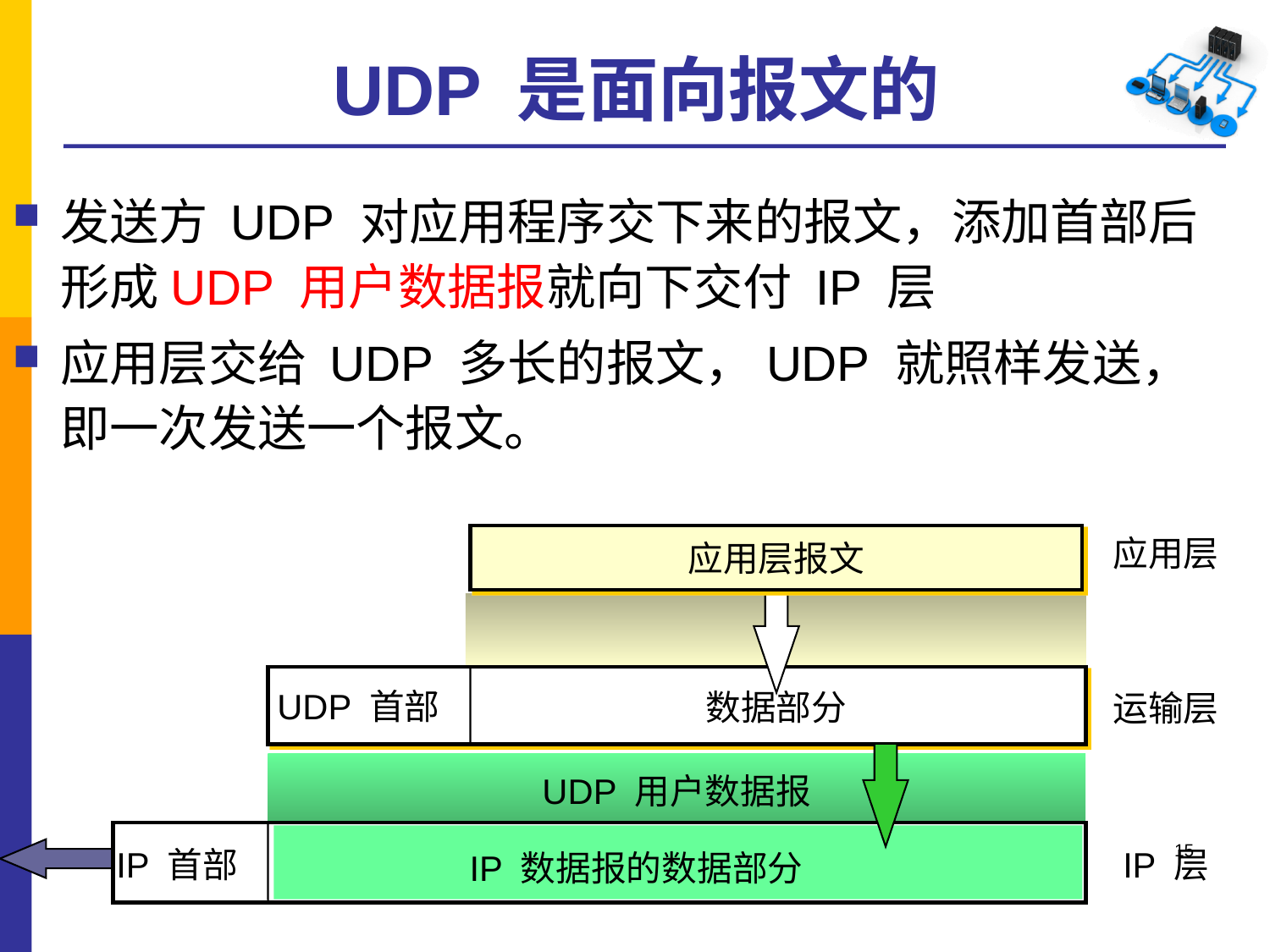

# UDP 是面向报文的
发送方 UDP 对应用程序交下来的报文，添加首部后形成UDP 用户数据报就向下交付 IP 层
应用层交给 UDP 多长的报文，UDP 就照样发送，即一次发送一个报文。

应用层报文
应用层

UDP 首部
                   数据部分
运输层
UDP 用户数据报

IP 层
IP 首部

IP 数据报的数据部分
15